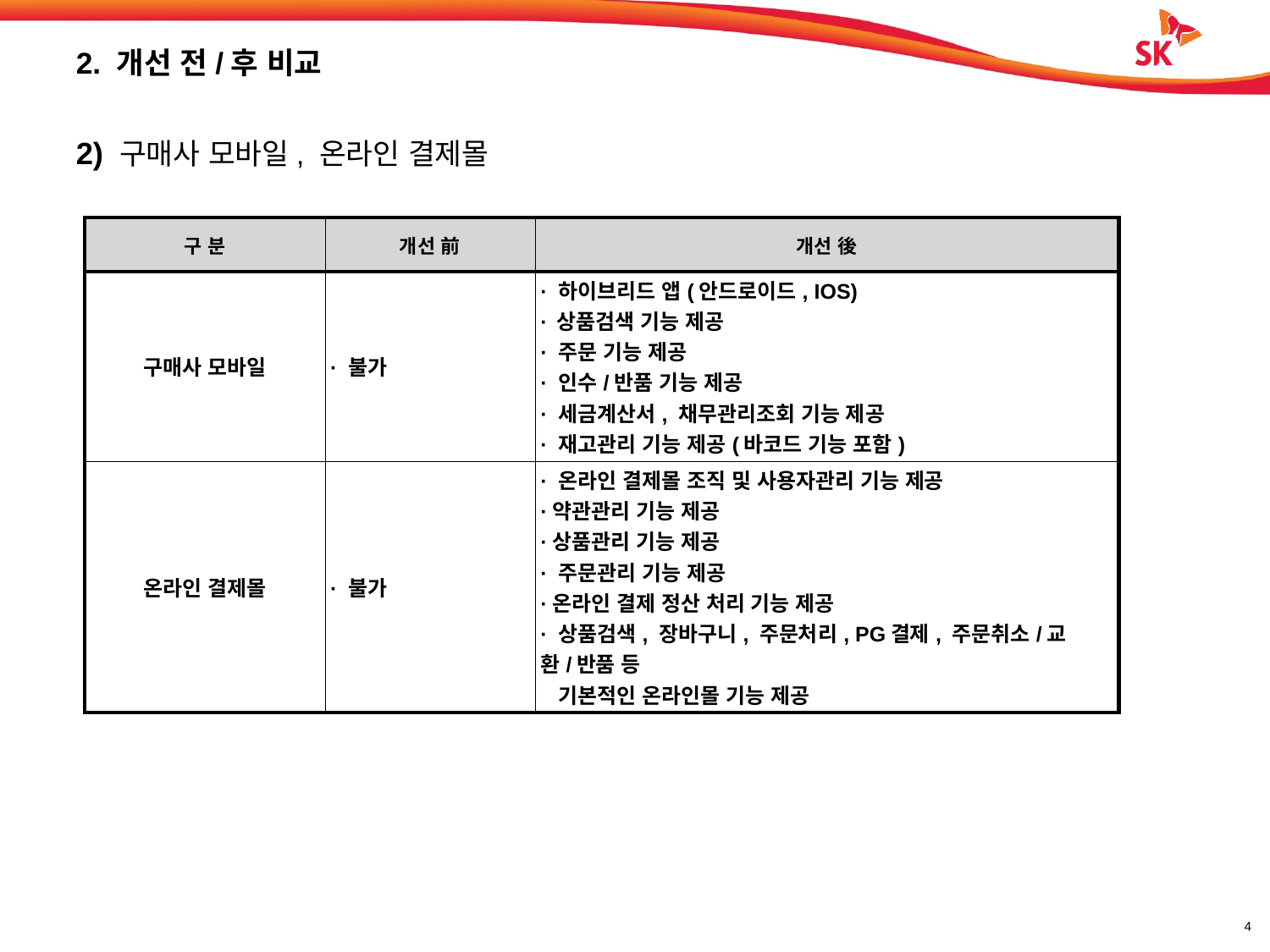

# 2. 개선 전/후 비교
2) 구매사 모바일, 온라인 결제몰
| 구 분 | 개선 前 | 개선 後 |
| --- | --- | --- |
| 구매사 모바일 | ∙ 불가 | ∙ 하이브리드 앱(안드로이드, IOS) ∙ 상품검색 기능 제공 ∙ 주문 기능 제공 ∙ 인수/반품 기능 제공 ∙ 세금계산서, 채무관리조회 기능 제공 ∙ 재고관리 기능 제공(바코드 기능 포함) |
| 온라인 결제몰 | ∙ 불가 | ∙ 온라인 결제몰 조직 및 사용자관리 기능 제공 ∙ 약관관리 기능 제공 ∙ 상품관리 기능 제공 ∙ 주문관리 기능 제공 ∙ 온라인 결제 정산 처리 기능 제공 ∙ 상품검색, 장바구니, 주문처리, PG결제, 주문취소/교환/반품 등 기본적인 온라인몰 기능 제공 |